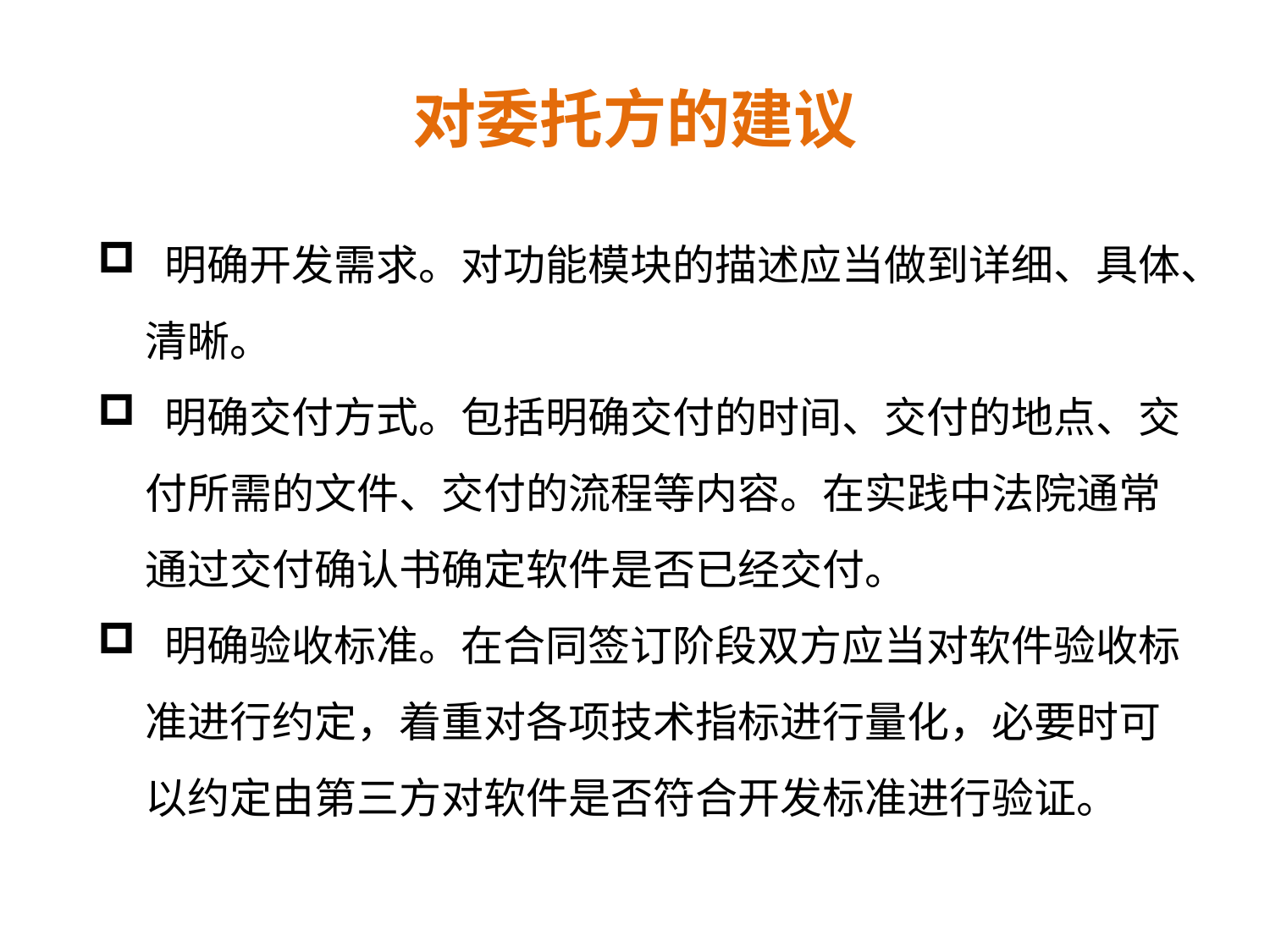

# 对委托方的建议
 明确开发需求。对功能模块的描述应当做到详细、具体、清晰。
 明确交付方式。包括明确交付的时间、交付的地点、交付所需的文件、交付的流程等内容。在实践中法院通常通过交付确认书确定软件是否已经交付。
 明确验收标准。在合同签订阶段双方应当对软件验收标准进行约定，着重对各项技术指标进行量化，必要时可以约定由第三方对软件是否符合开发标准进行验证。